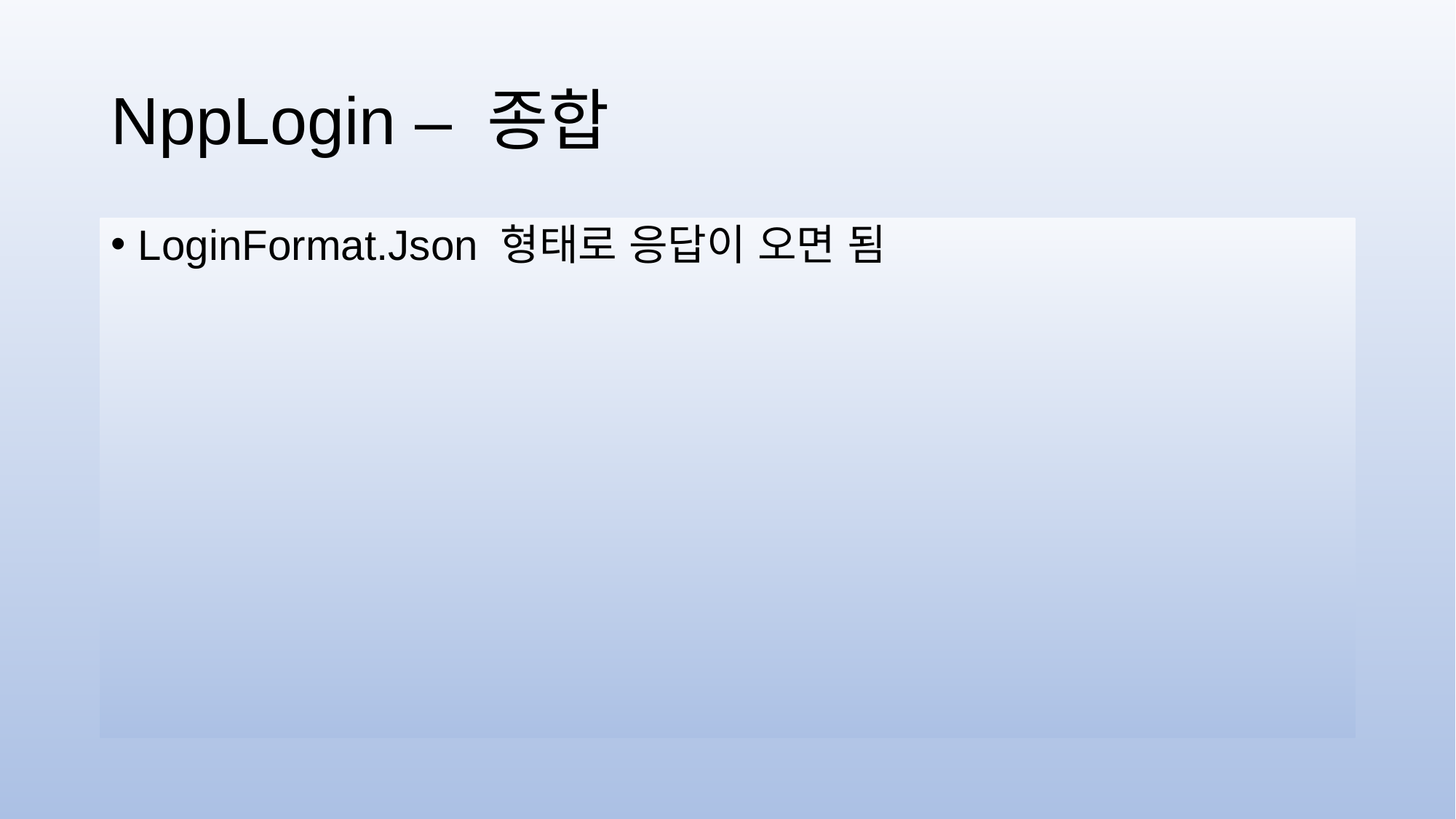

# NppLogin – 종합
LoginFormat.Json 형태로 응답이 오면 됨